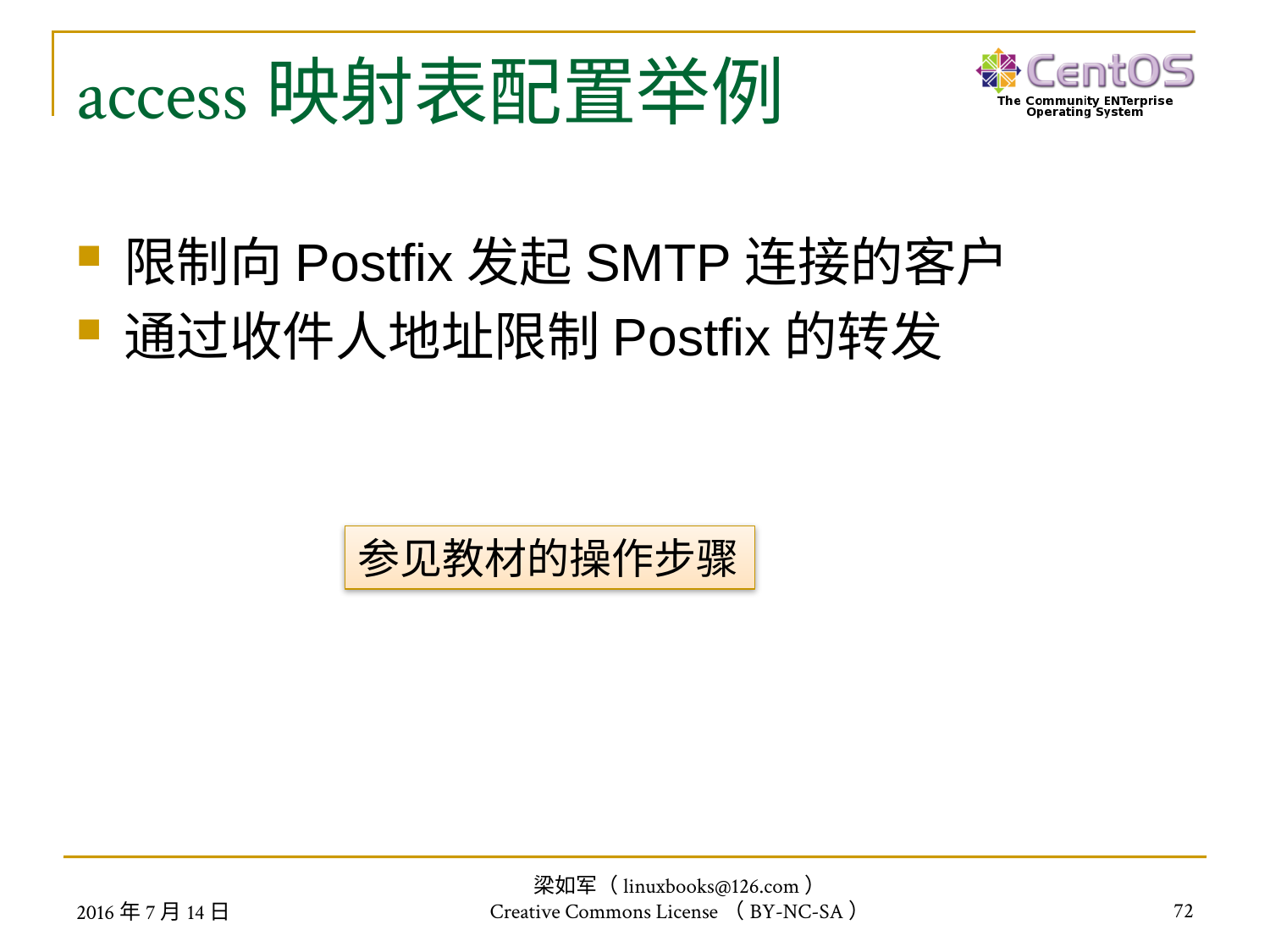

# access映射表配置举例
限制向Postfix发起SMTP连接的客户
通过收件人地址限制Postfix的转发
参见教材的操作步骤
梁如军（linuxbooks@126.com）
Creative Commons License（BY-NC-SA）
2016年7月14日
72